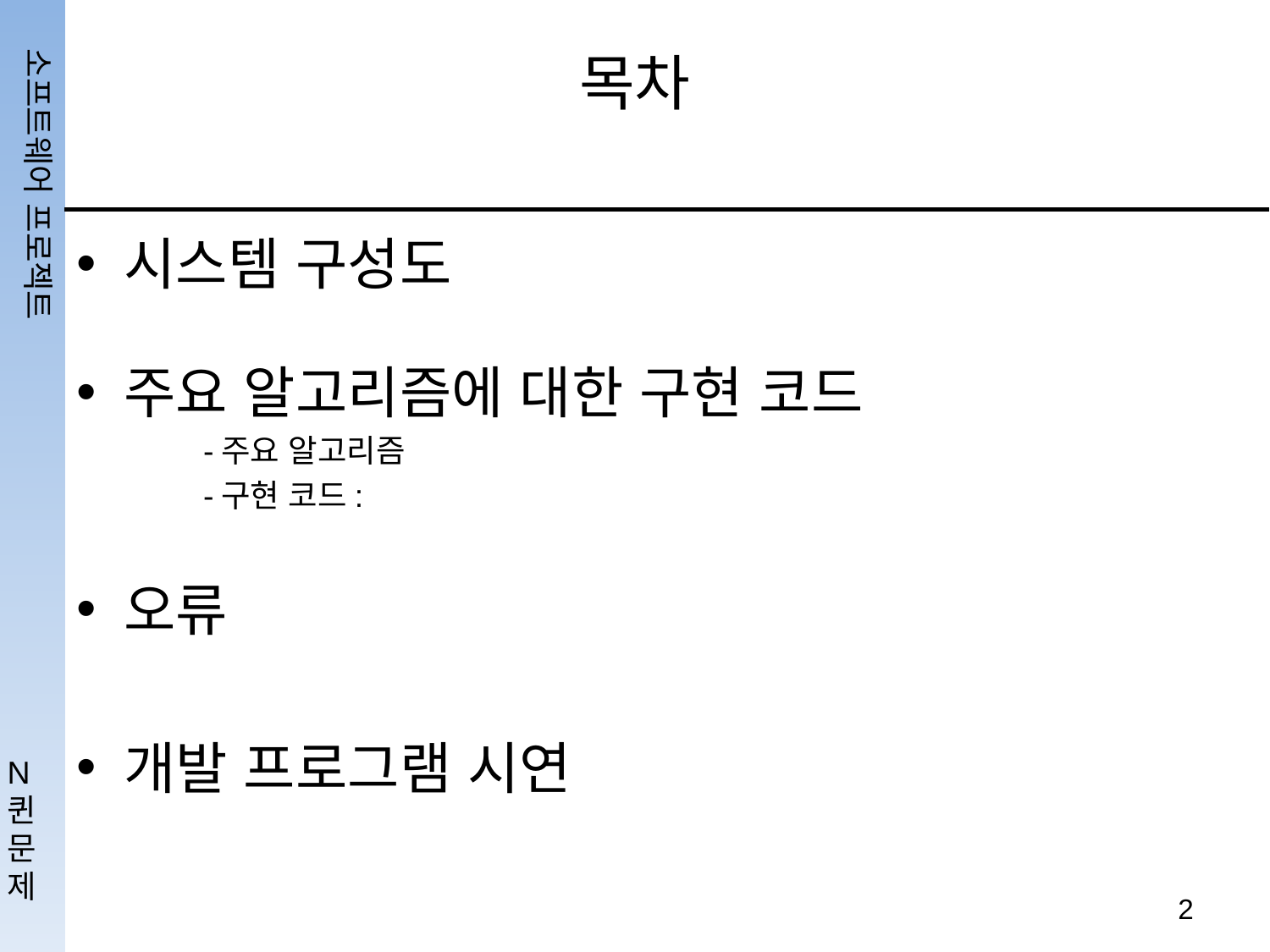

# 목차
시스템 구성도

주요 알고리즘에 대한 구현 코드
	-주요 알고리즘
	-구현 코드:

오류

개발 프로그램 시연
2